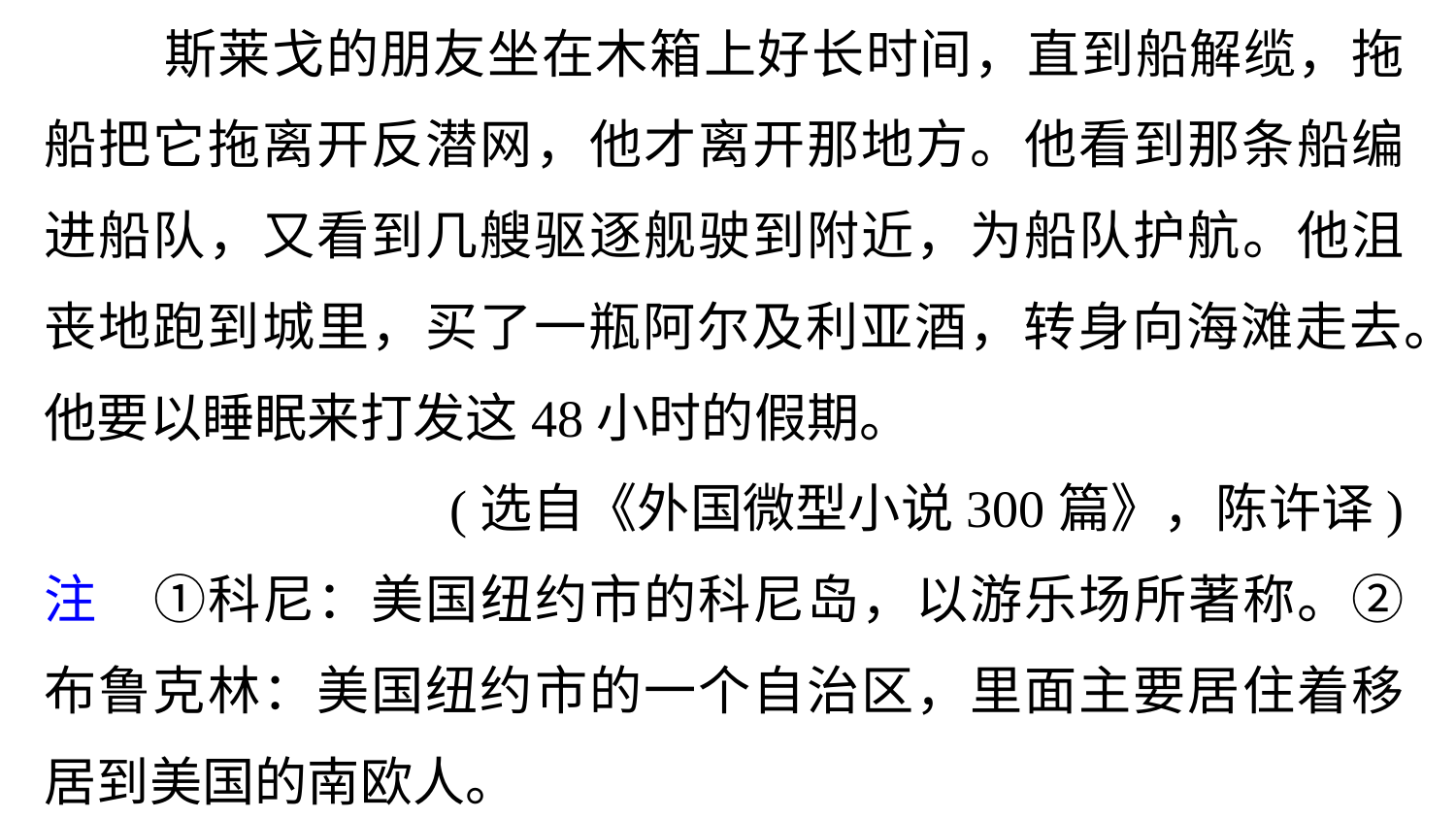

斯莱戈的朋友坐在木箱上好长时间，直到船解缆，拖船把它拖离开反潜网，他才离开那地方。他看到那条船编进船队，又看到几艘驱逐舰驶到附近，为船队护航。他沮丧地跑到城里，买了一瓶阿尔及利亚酒，转身向海滩走去。他要以睡眠来打发这48小时的假期。
(选自《外国微型小说300篇》，陈许译)
注　①科尼：美国纽约市的科尼岛，以游乐场所著称。②布鲁克林：美国纽约市的一个自治区，里面主要居住着移居到美国的南欧人。